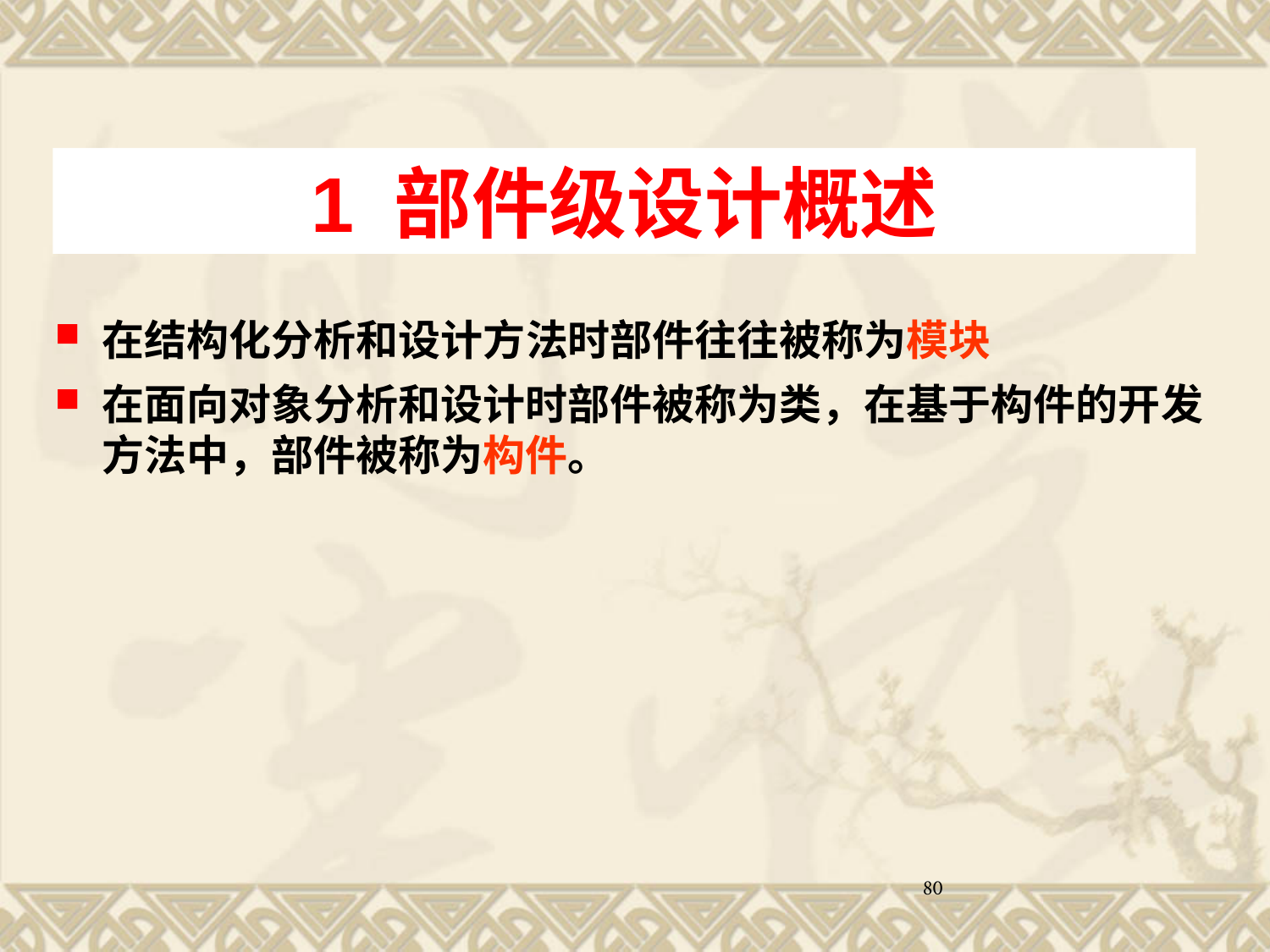

1 部件级设计概述
在结构化分析和设计方法时部件往往被称为模块
在面向对象分析和设计时部件被称为类，在基于构件的开发方法中，部件被称为构件。
80